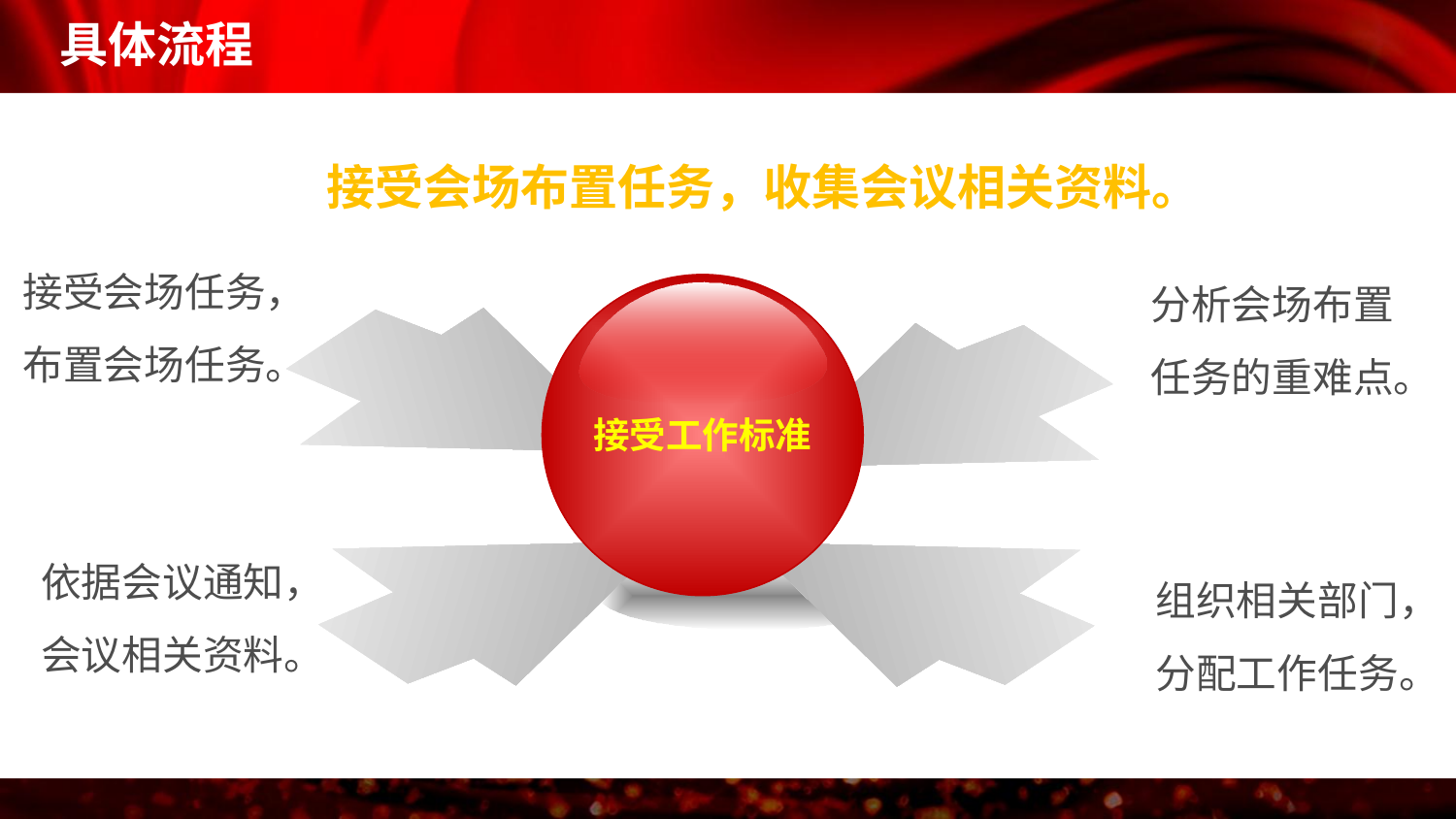

# 具体流程
接受会场布置任务，收集会议相关资料。
接受会场任务，布置会场任务。
分析会场布置任务的重难点。

接受工作标准

依据会议通知，会议相关资料。
组织相关部门，分配工作任务。